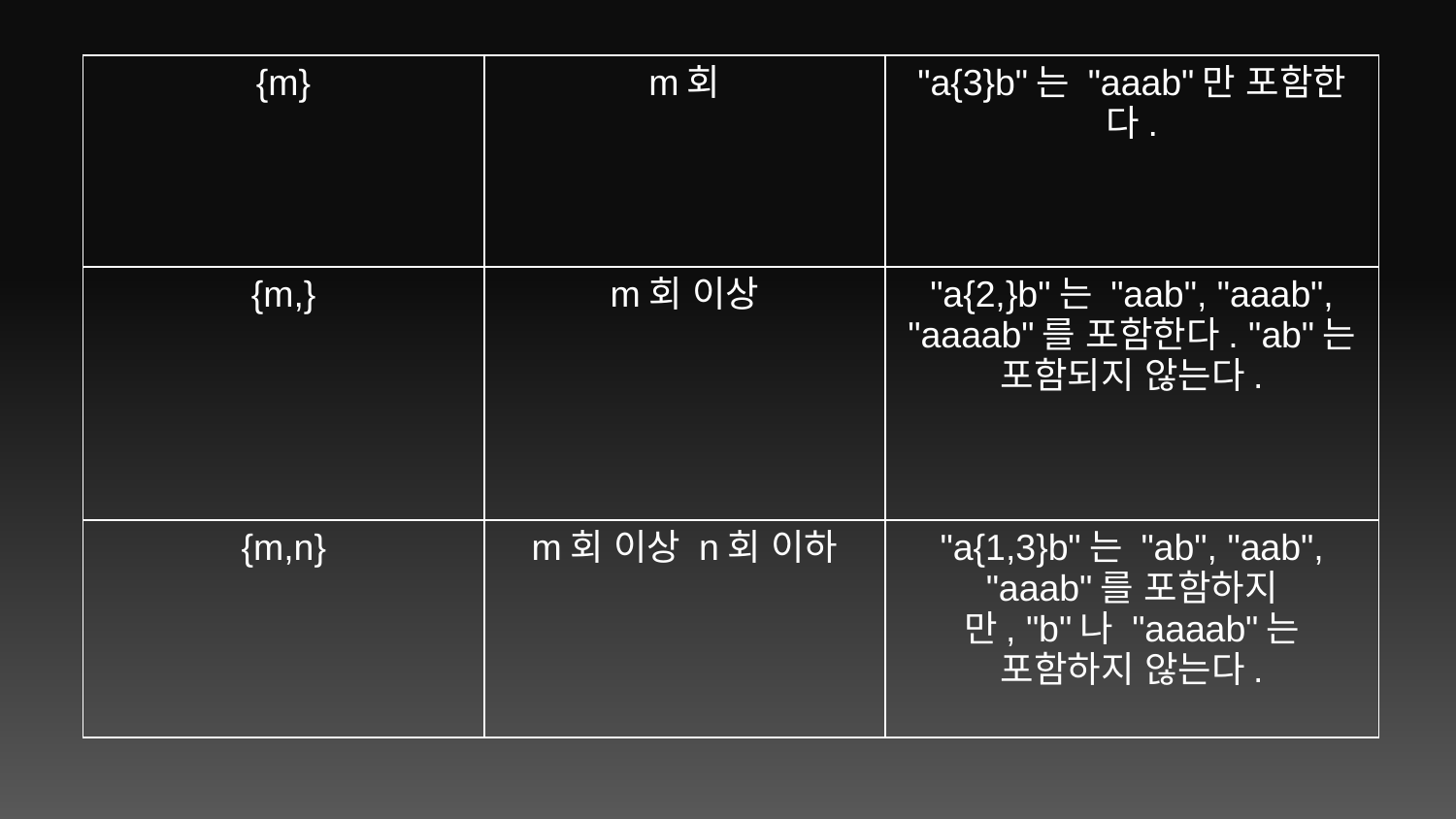

| {m} | m회 | "a{3}b"는 "aaab"만 포함한다. |
| --- | --- | --- |
| {m,} | m회 이상 | "a{2,}b"는 "aab", "aaab", "aaaab"를 포함한다. "ab"는 포함되지 않는다. |
| {m,n} | m회 이상 n회 이하 | "a{1,3}b"는 "ab", "aab", "aaab"를 포함하지만, "b"나 "aaaab"는 포함하지 않는다. |